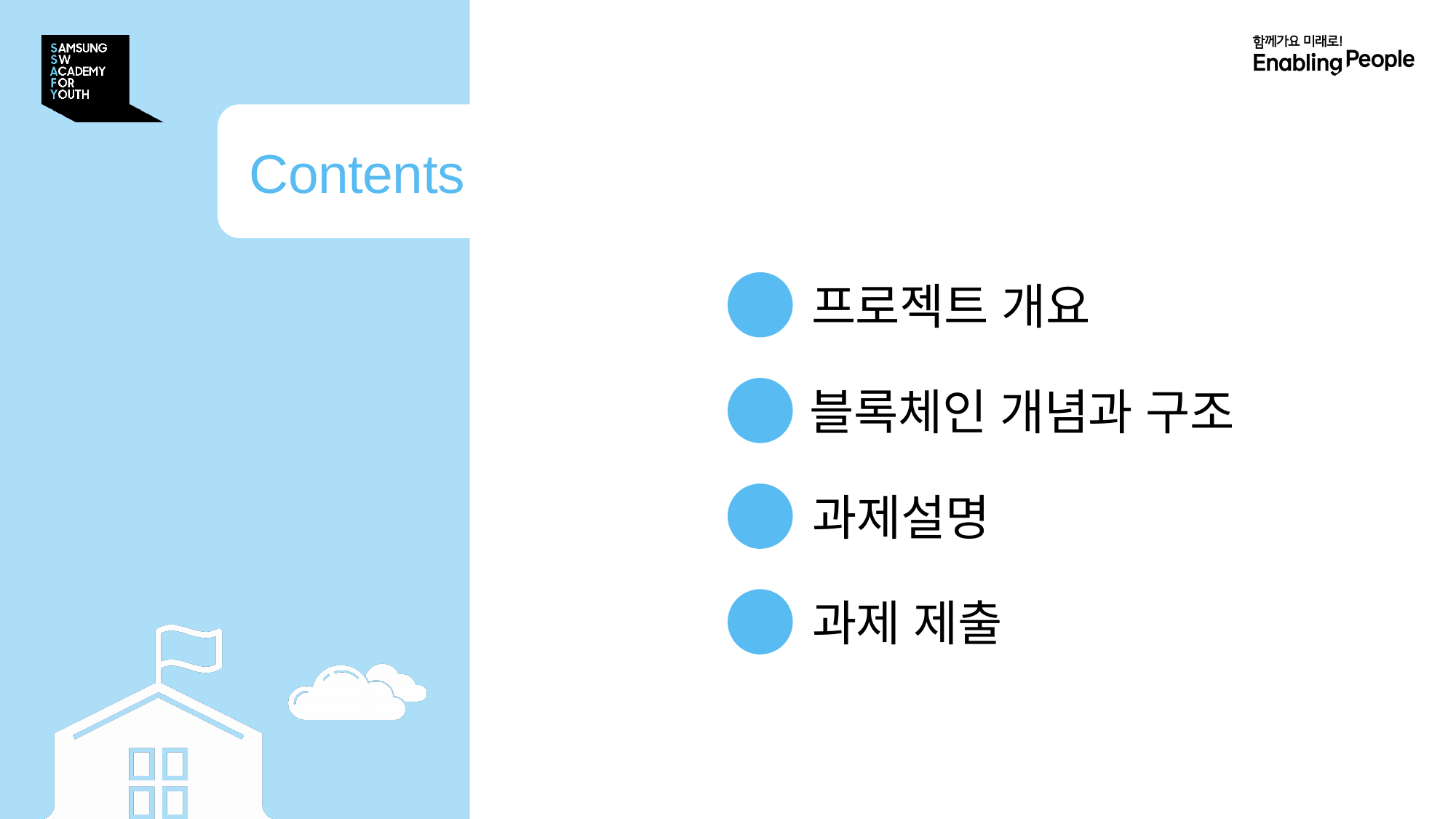

Contents
Ⅰ
프로젝트 개요
Ⅱ
블록체인 개념과 구조
Ⅲ
과제설명
Ⅳ
과제 제출